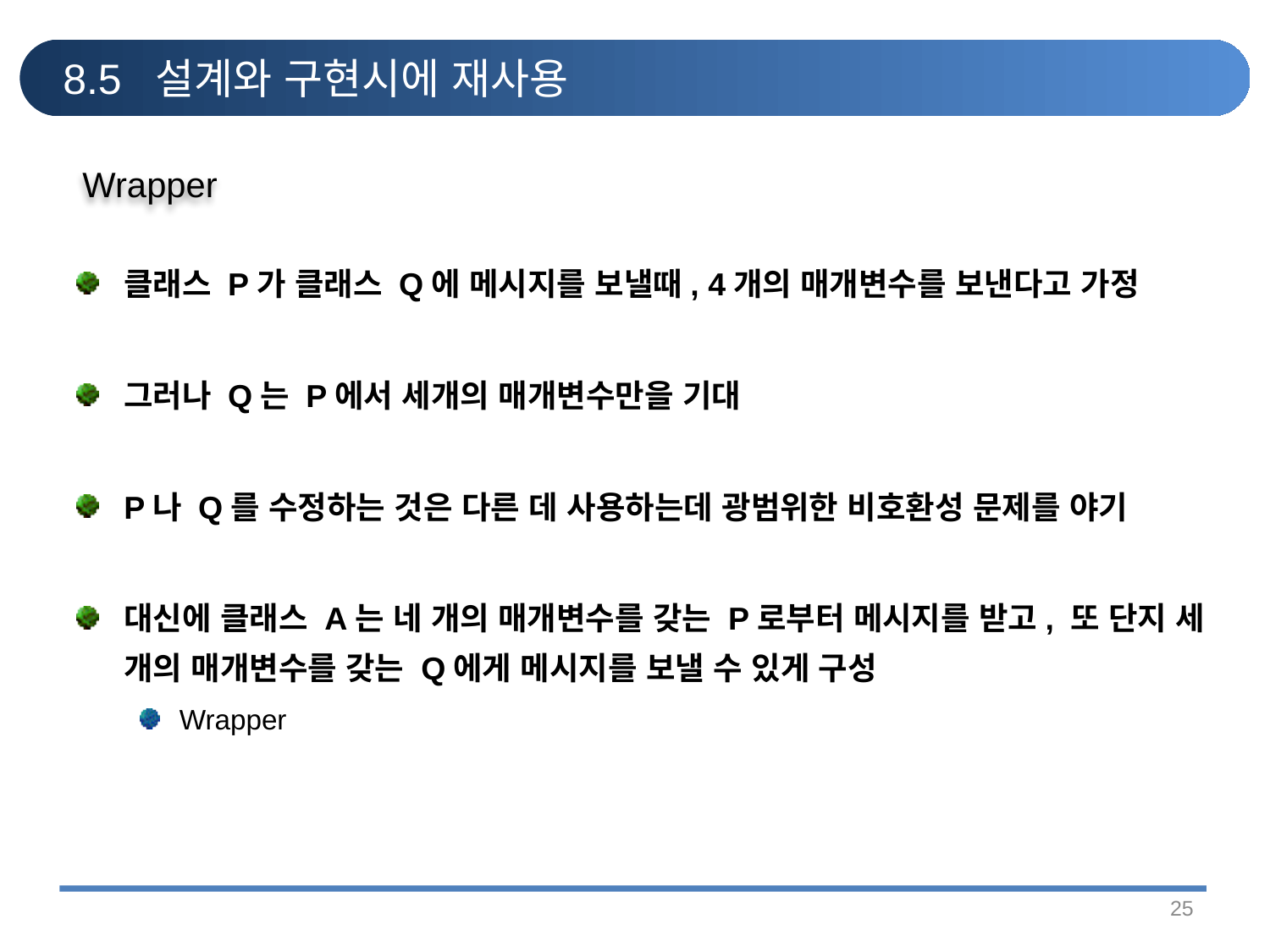

# 8.5  설계와 구현시에 재사용
Wrapper
클래스 P가 클래스 Q에 메시지를 보낼때, 4개의 매개변수를 보낸다고 가정

그러나 Q는 P에서 세개의 매개변수만을 기대

P나 Q를 수정하는 것은 다른 데 사용하는데 광범위한 비호환성 문제를 야기

대신에 클래스 A는 네 개의 매개변수를 갖는 P로부터 메시지를 받고, 또 단지 세 개의 매개변수를 갖는 Q에게 메시지를 보낼 수 있게 구성
Wrapper
25